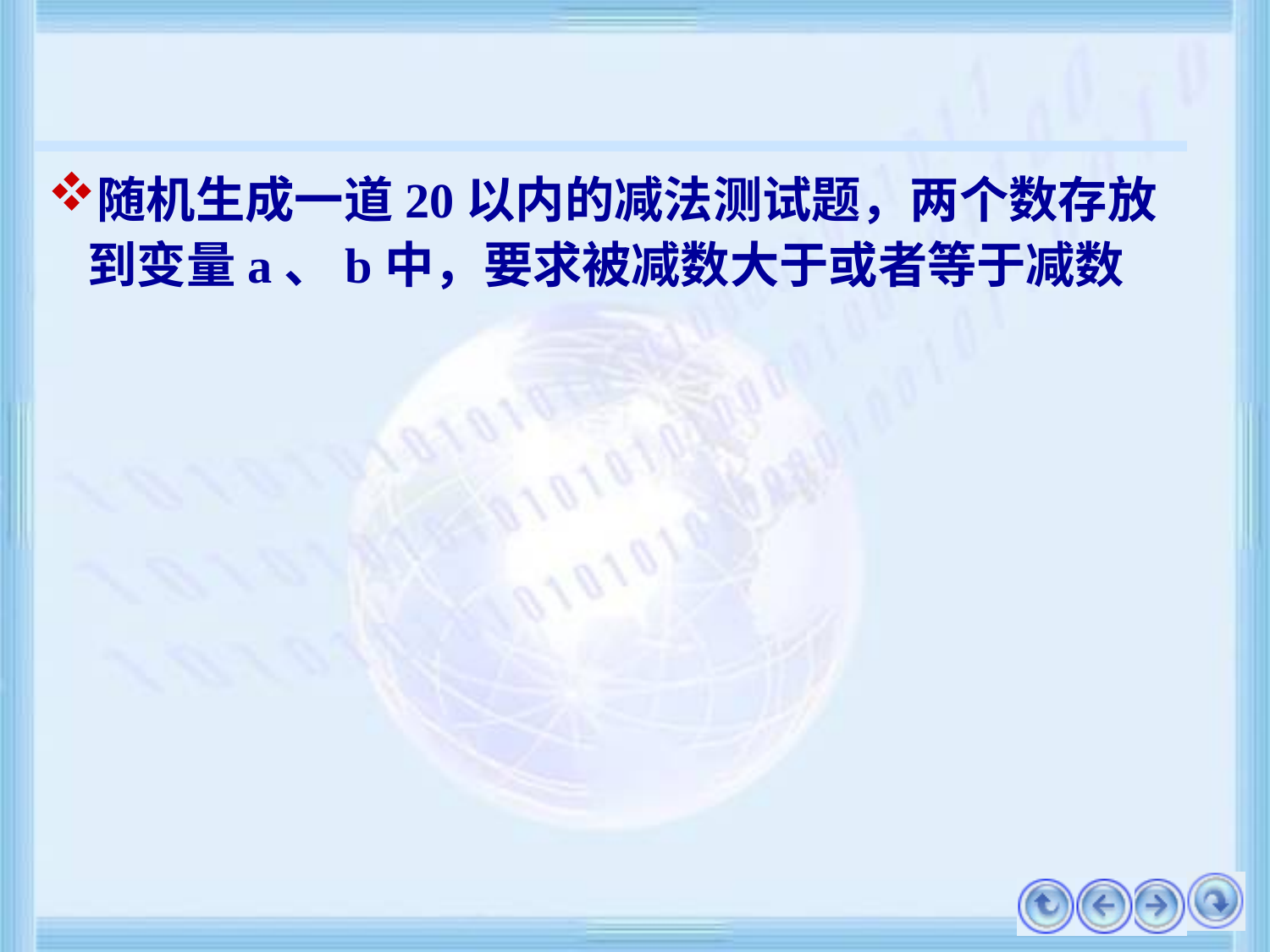

#
随机生成一道20以内的减法测试题，两个数存放到变量a、b中，要求被减数大于或者等于减数